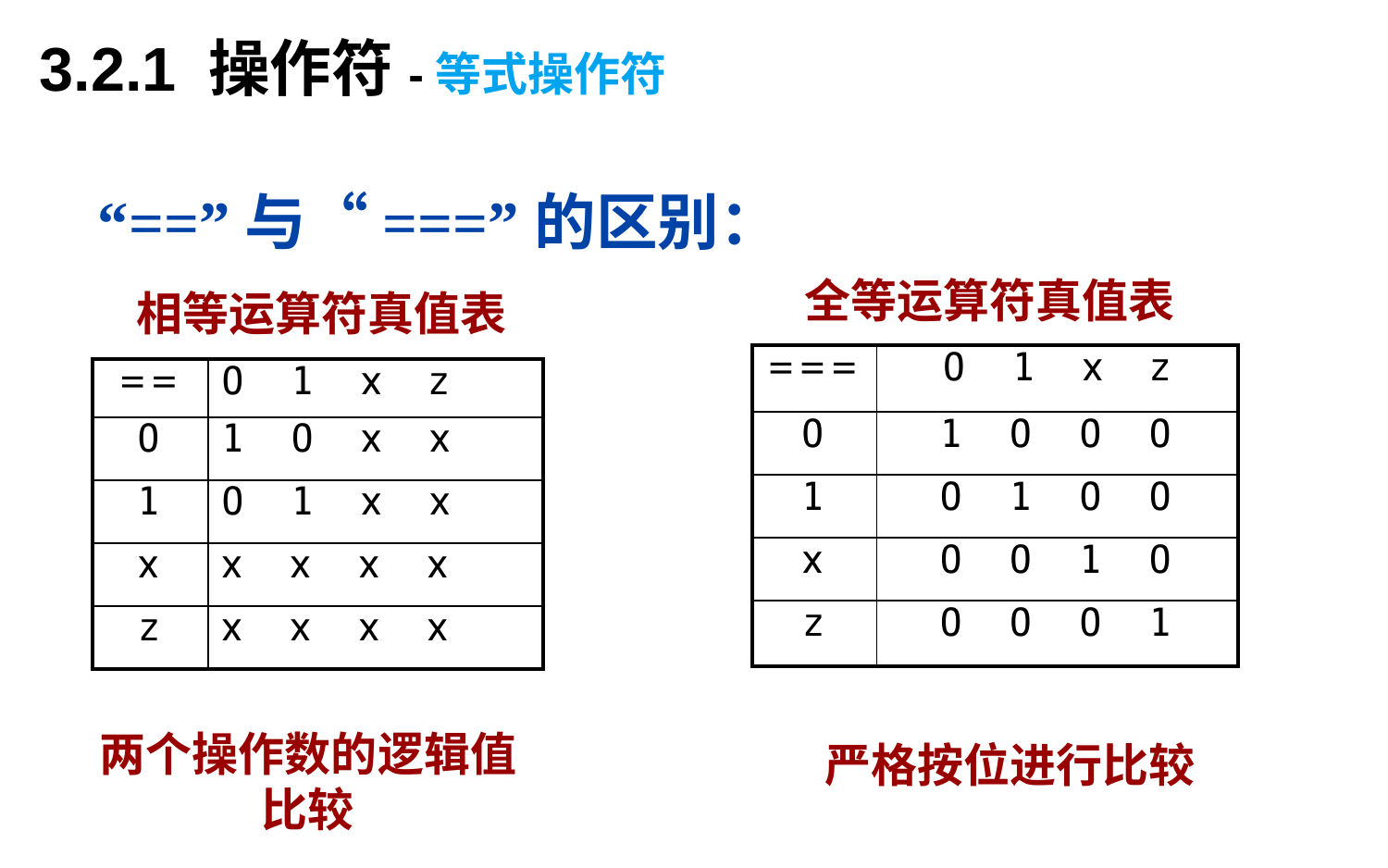

3.2.1 操作符-等式操作符
“==”与“===”的区别：
全等运算符真值表
相等运算符真值表
| === | 0 1 x z |
| --- | --- |
| 0 | 1 0 0 0 |
| 1 | 0 1 0 0 |
| x | 0 0 1 0 |
| z | 0 0 0 1 |
| == | 0 1 x z |
| --- | --- |
| 0 | 1 0 x x |
| 1 | 0 1 x x |
| x | x x x x |
| z | x x x x |
两个操作数的逻辑值比较
严格按位进行比较